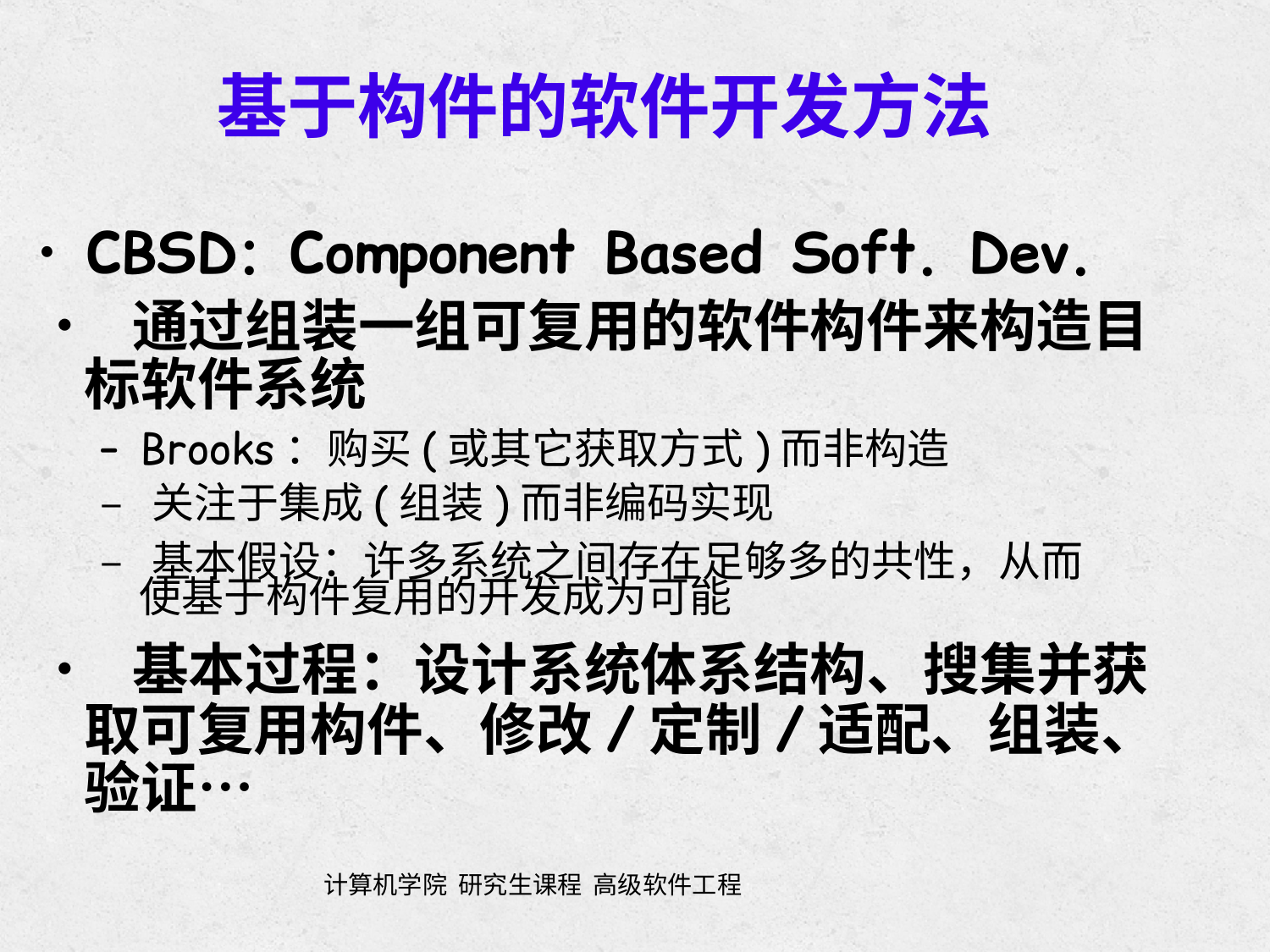

基于构件的软件开发方法

•  CBSD:  Component  Based  Soft.  Dev.
•  通过组装一组可复用的软件构件来构造目
	标软件系统
		–  Brooks：购买(或其它获取方式)而非构造
		–  关注于集成(组装)而非编码实现
		–  基本假设：许多系统之间存在足够多的共性，从而
			使基于构件复用的开发成为可能
•  基本过程：设计系统体系结构、搜集并获
	取可复用构件、修改/定制/适配、组装、
	验证…
计算机学院  研究生课程  高级软件工程